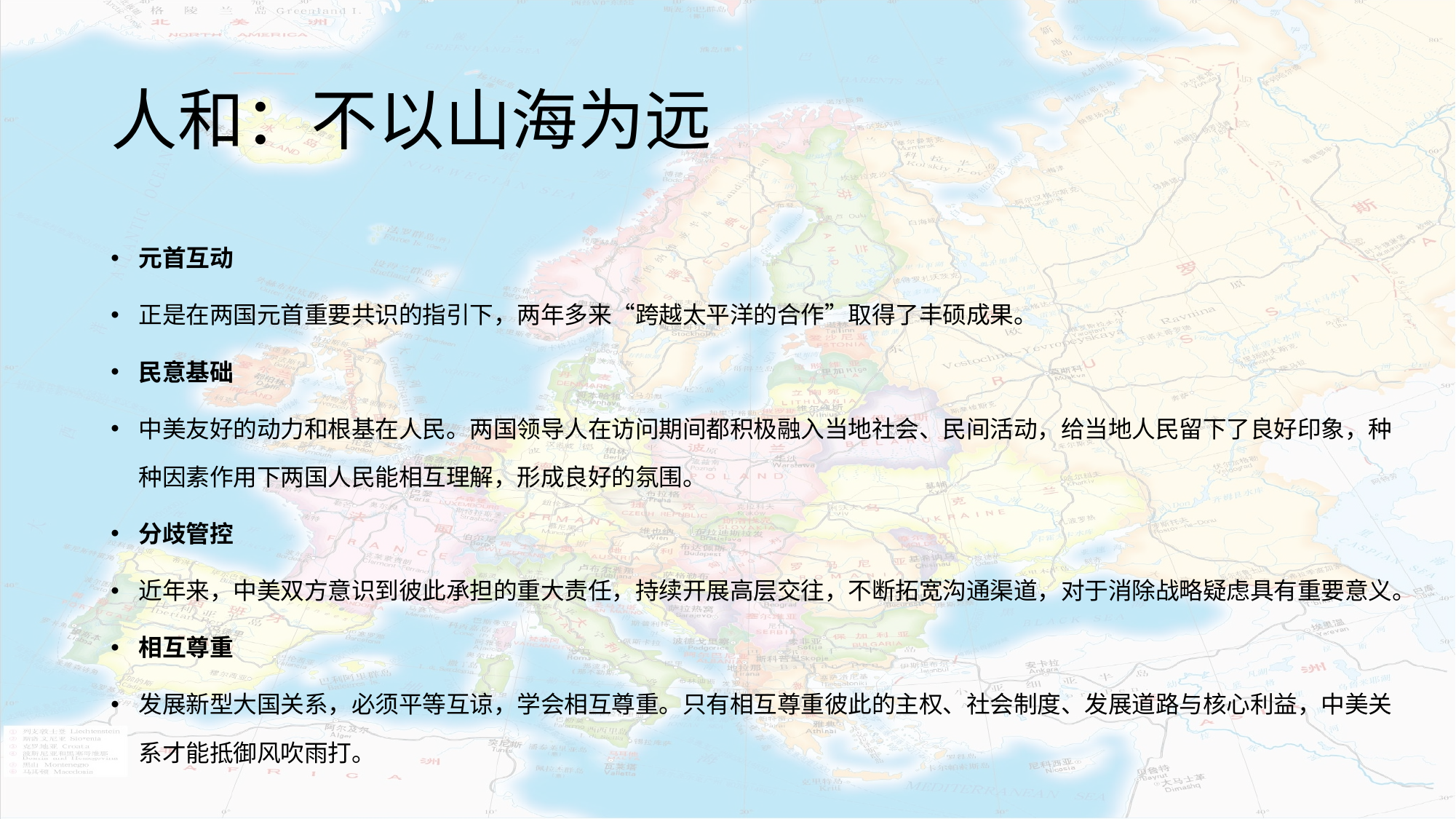

# 人和：不以山海为远
元首互动
正是在两国元首重要共识的指引下，两年多来“跨越太平洋的合作”取得了丰硕成果。
民意基础
中美友好的动力和根基在人民。两国领导人在访问期间都积极融入当地社会、民间活动，给当地人民留下了良好印象，种种因素作用下两国人民能相互理解，形成良好的氛围。
分歧管控
近年来，中美双方意识到彼此承担的重大责任，持续开展高层交往，不断拓宽沟通渠道，对于消除战略疑虑具有重要意义。
相互尊重
发展新型大国关系，必须平等互谅，学会相互尊重。只有相互尊重彼此的主权、社会制度、发展道路与核心利益，中美关系才能抵御风吹雨打。